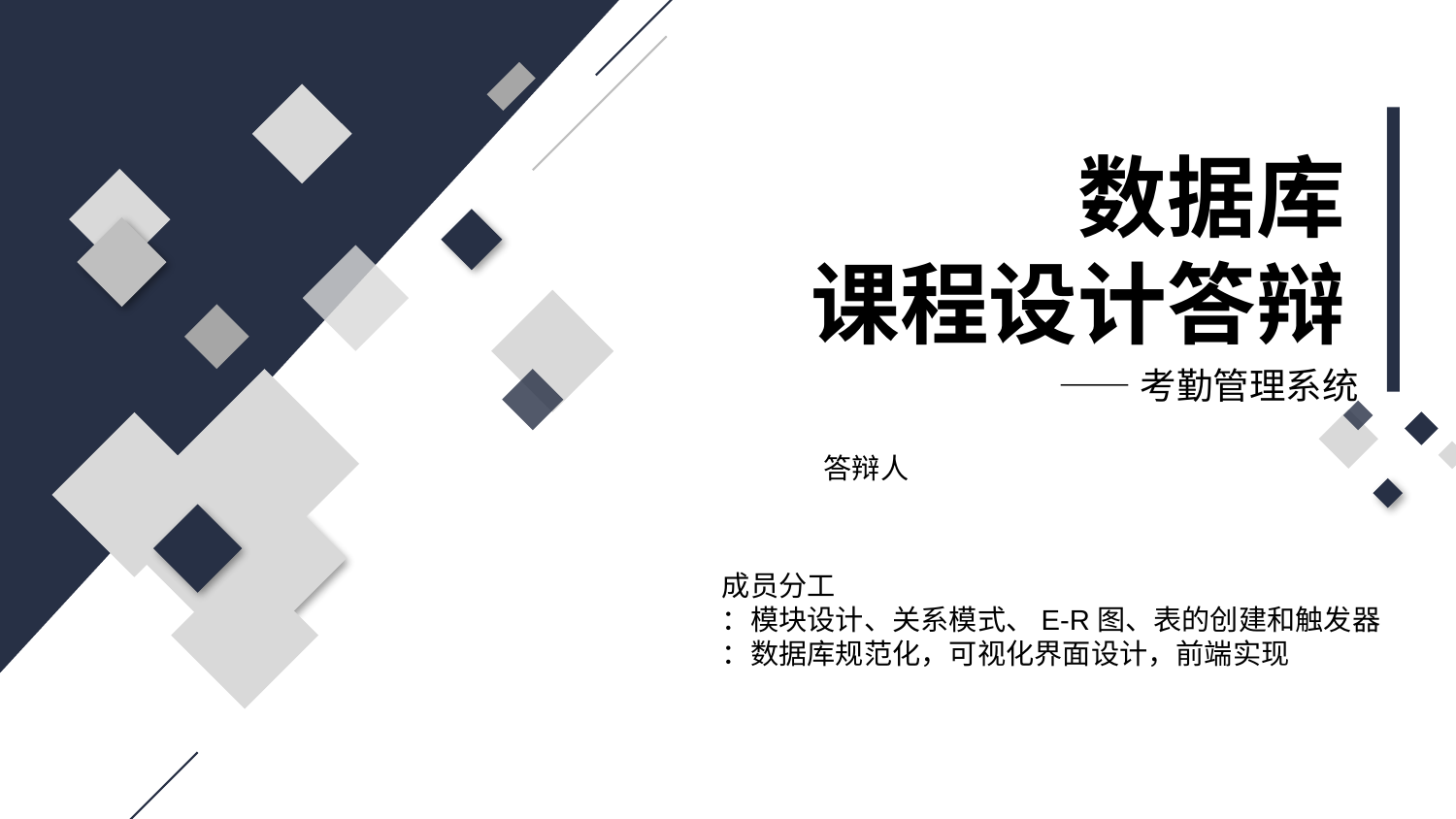

数据库
课程设计答辩

——考勤管理系统

答辩人

成员分工
：模块设计、关系模式、E-R图、表的创建和触发器
：数据库规范化，可视化界面设计，前端实现